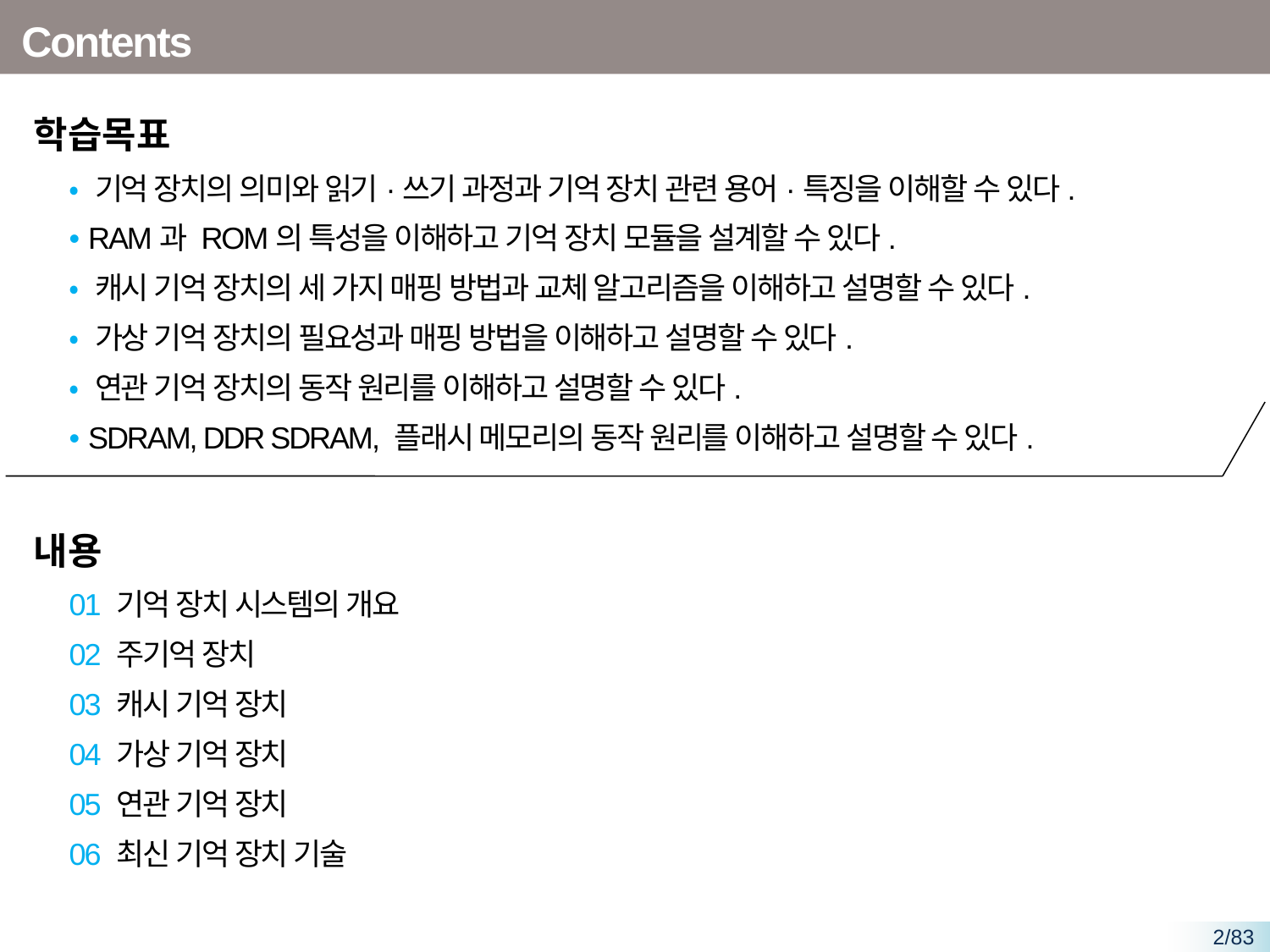

# Contents
학습목표
• 기억 장치의 의미와 읽기·쓰기 과정과 기억 장치 관련 용어·특징을 이해할 수 있다.
• RAM과 ROM의 특성을 이해하고 기억 장치 모듈을 설계할 수 있다.
• 캐시 기억 장치의 세 가지 매핑 방법과 교체 알고리즘을 이해하고 설명할 수 있다.
• 가상 기억 장치의 필요성과 매핑 방법을 이해하고 설명할 수 있다.
• 연관 기억 장치의 동작 원리를 이해하고 설명할 수 있다.
• SDRAM, DDR SDRAM, 플래시 메모리의 동작 원리를 이해하고 설명할 수 있다.

내용
01 기억 장치 시스템의 개요
02 주기억 장치
03 캐시 기억 장치
04 가상 기억 장치
05 연관 기억 장치
06 최신 기억 장치 기술